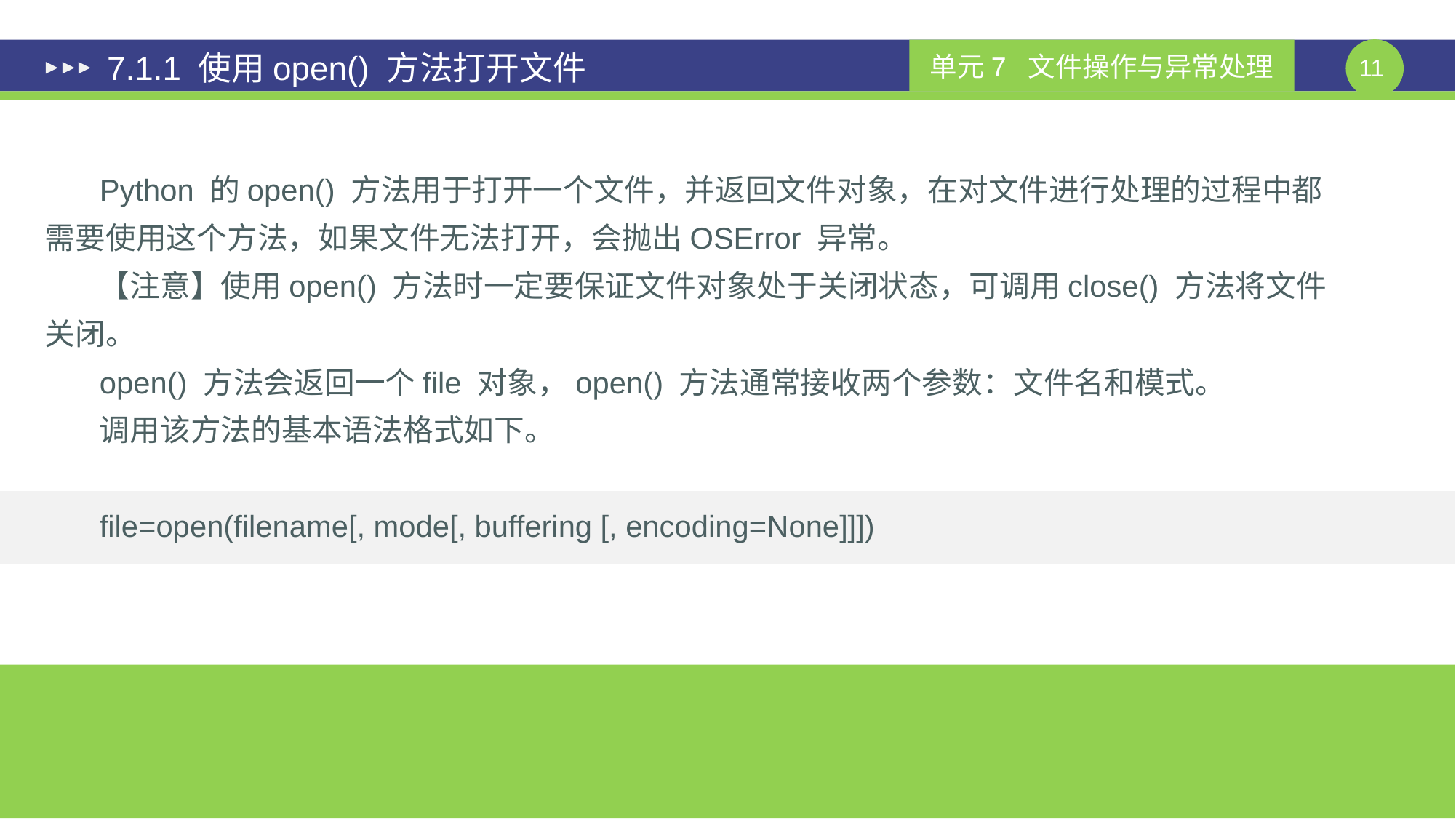

# 7.1.1 使用open() 方法打开文件
Python 的open() 方法用于打开一个文件，并返回文件对象，在对文件进行处理的过程中都需要使用这个方法，如果文件无法打开，会抛出OSError 异常。
【注意】使用open() 方法时一定要保证文件对象处于关闭状态，可调用close() 方法将文件关闭。
open() 方法会返回一个file 对象，open() 方法通常接收两个参数：文件名和模式。
调用该方法的基本语法格式如下。

file=open(filename[, mode[, buffering [, encoding=None]]])